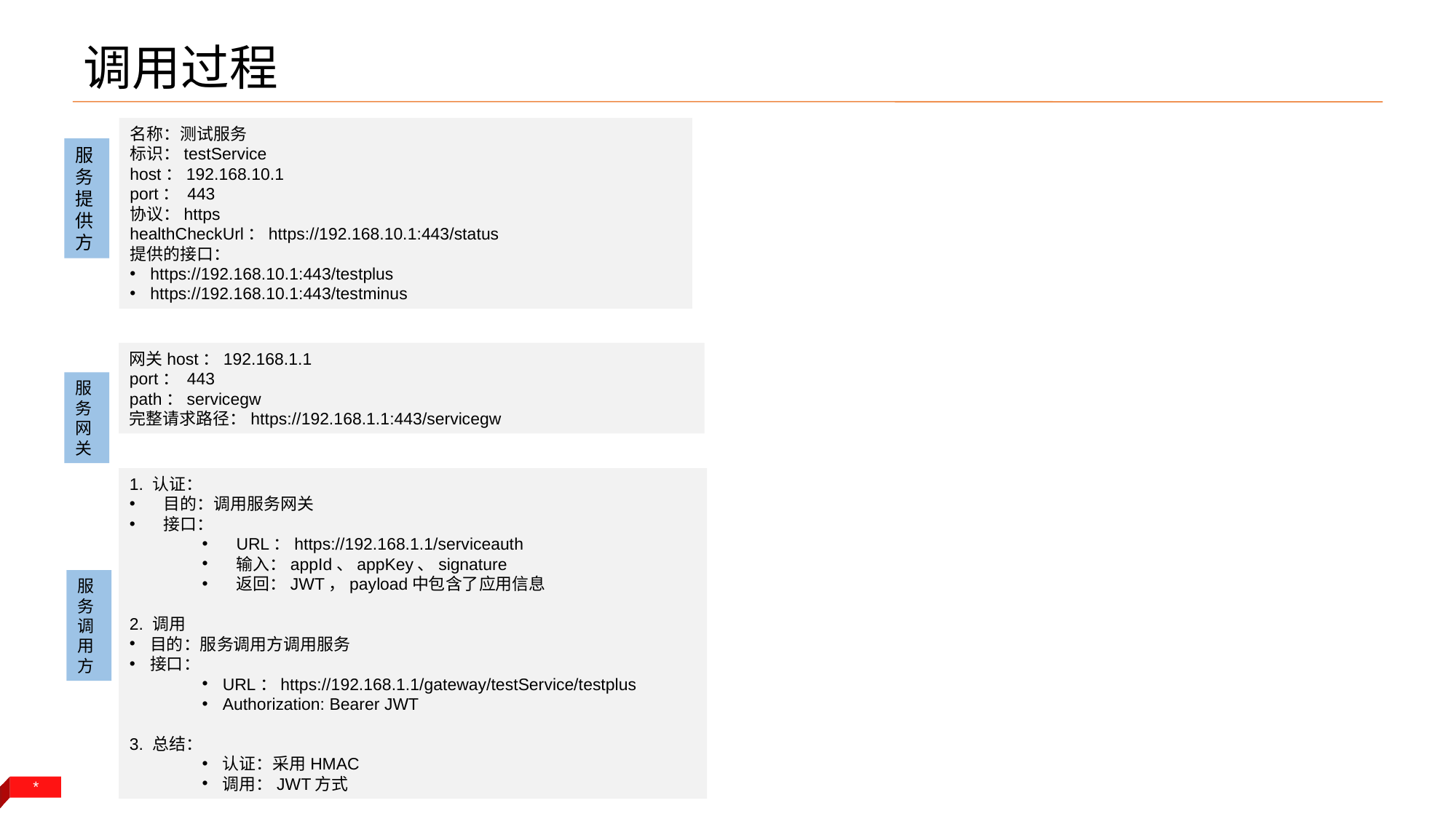

# 调用过程

名称：测试服务
标识：testService
host：192.168.10.1
port： 443
协议：https
healthCheckUrl：https://192.168.10.1:443/status
提供的接口：
https://192.168.10.1:443/testplus
https://192.168.10.1:443/testminus
服务提供方
网关host：192.168.1.1
port： 443
path：servicegw
完整请求路径：https://192.168.1.1:443/servicegw
服务网关
1. 认证：
目的：调用服务网关
接口：
URL：https://192.168.1.1/serviceauth
输入：appId、appKey、signature
返回：JWT，payload中包含了应用信息

2. 调用
目的：服务调用方调用服务
接口：
URL：https://192.168.1.1/gateway/testService/testplus
Authorization: Bearer JWT

3. 总结：
认证：采用HMAC
调用：JWT方式
服务调用方
*